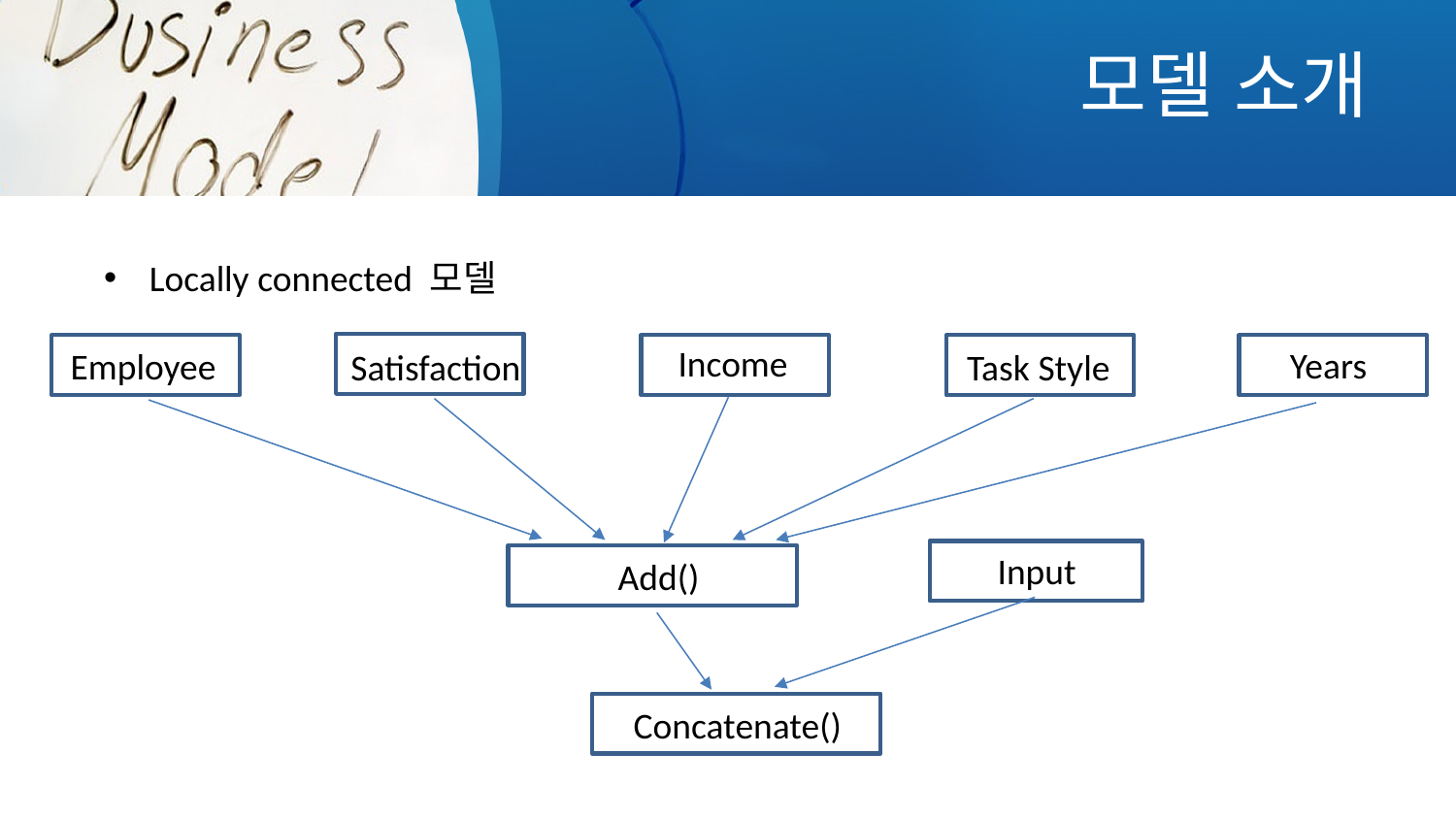

# 모델 소개
Locally connected 모델

Income

Years

Employee
Satisfaction
Task Style
Input

Add()

Concatenate()